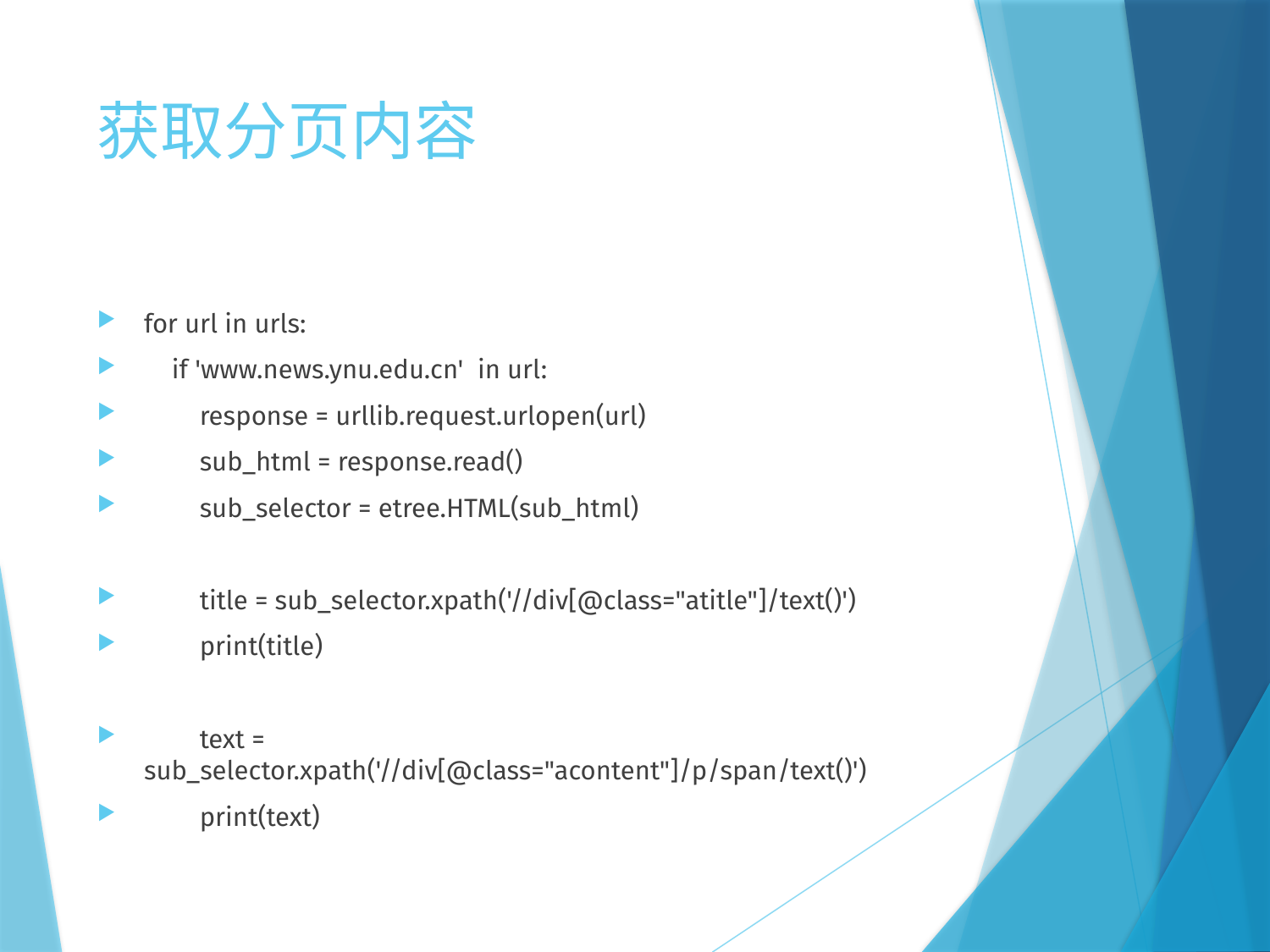

# 获取分页内容
for url in urls:
    if 'www.news.ynu.edu.cn'  in url:
        response = urllib.request.urlopen(url)
        sub_html = response.read()
        sub_selector = etree.HTML(sub_html)

        title = sub_selector.xpath('//div[@class="atitle"]/text()')
        print(title)

        text = sub_selector.xpath('//div[@class="acontent"]/p/span/text()')
        print(text)